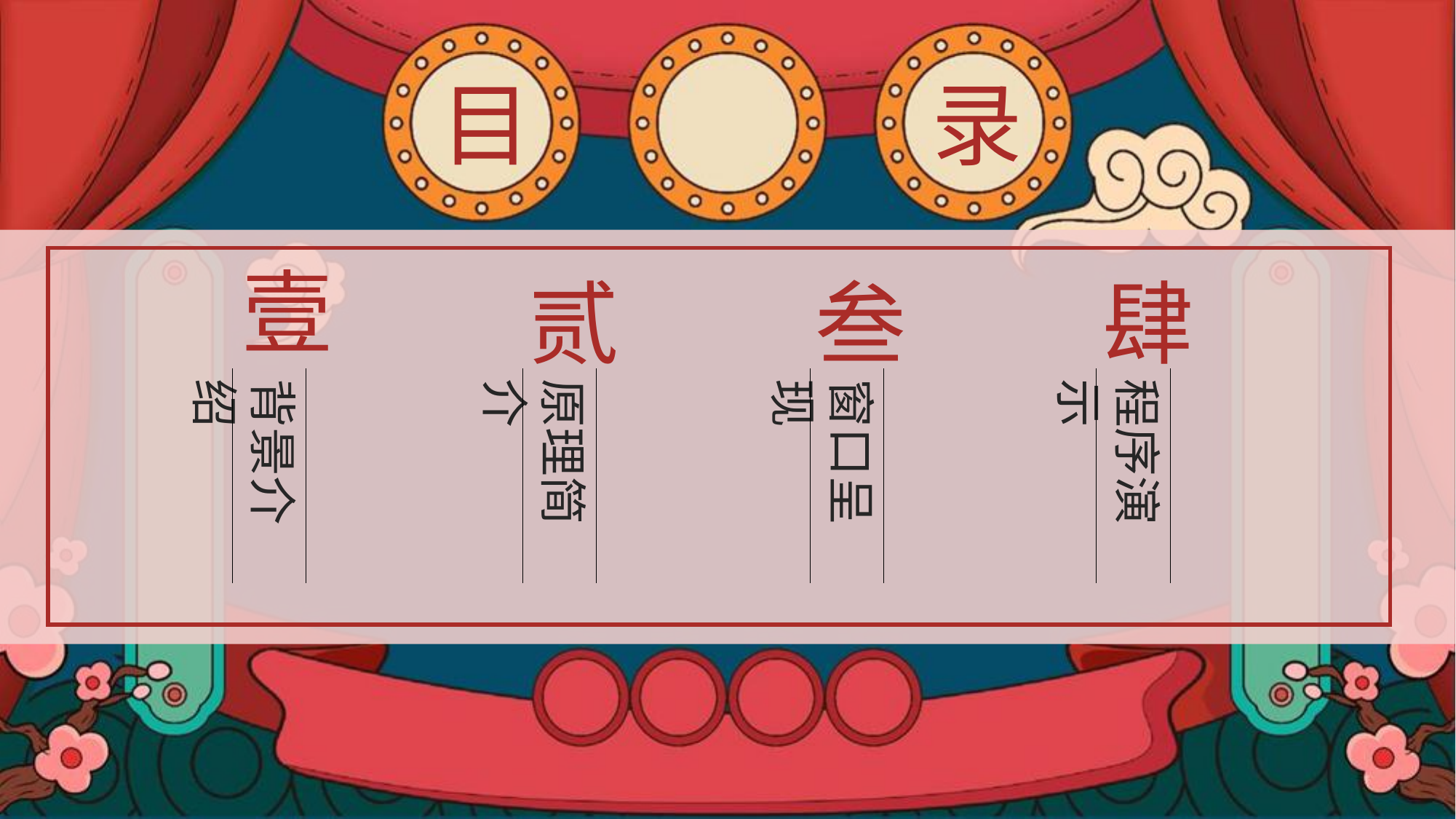

目
录
壹
贰
叁
肆
窗口呈现
程序演示
背景介绍
原理简介